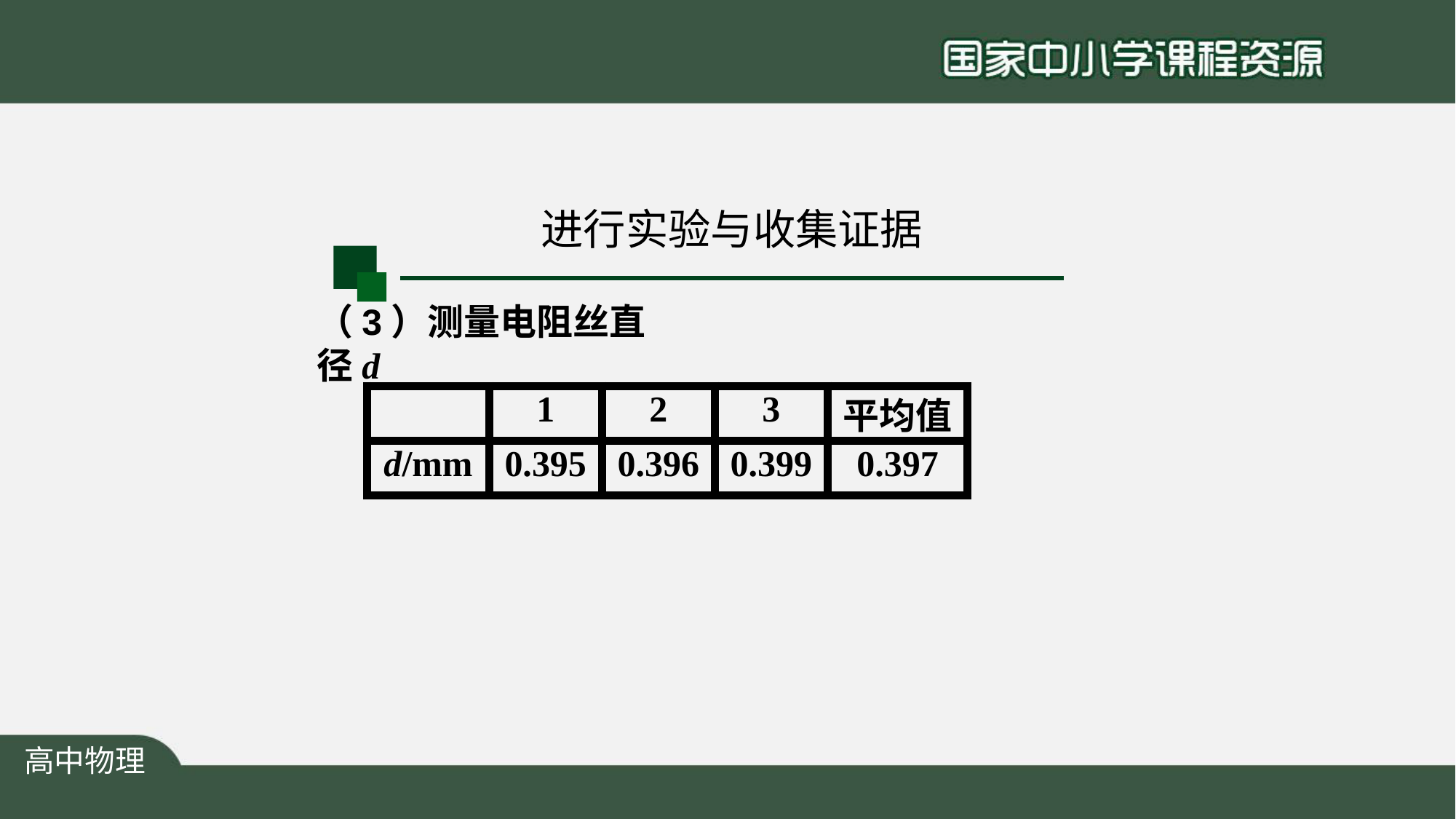

# 进行实验与收集证据

（3）测量电阻丝直径d
|  | 1 | 2 | 3 | 平均值 |
| --- | --- | --- | --- | --- |
| d/mm | 0.395 | 0.396 | 0.399 | 0.397 |
高中物理